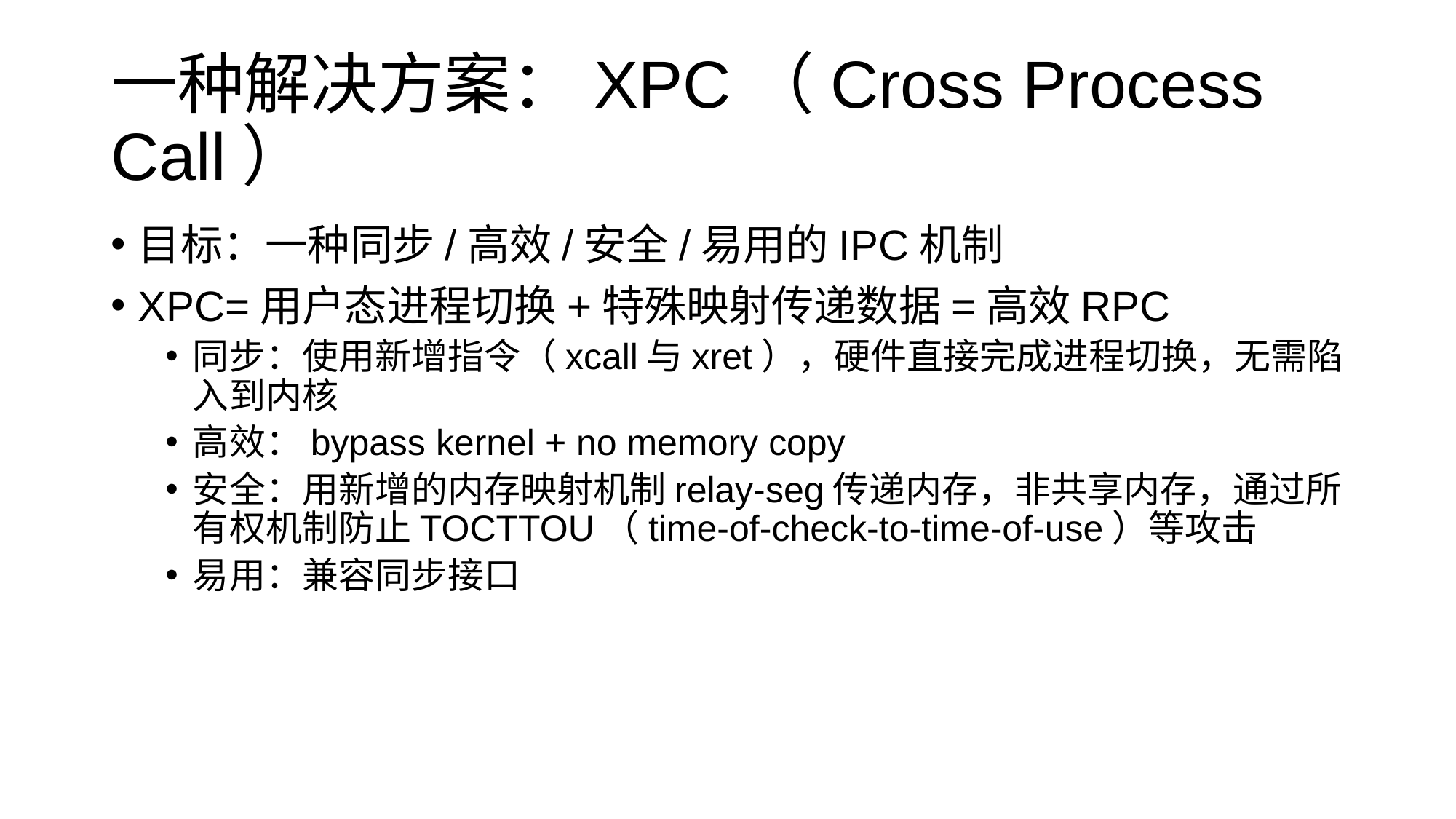

# 一种解决方案：XPC（Cross Process Call）
目标：一种同步/高效/安全/易用的IPC机制
XPC=用户态进程切换+特殊映射传递数据=高效RPC
同步：使用新增指令（xcall与xret），硬件直接完成进程切换，无需陷入到内核
高效：bypass kernel + no memory copy
安全：用新增的内存映射机制relay-seg传递内存，非共享内存，通过所有权机制防止TOCTTOU（time-of-check-to-time-of-use）等攻击
易用：兼容同步接口